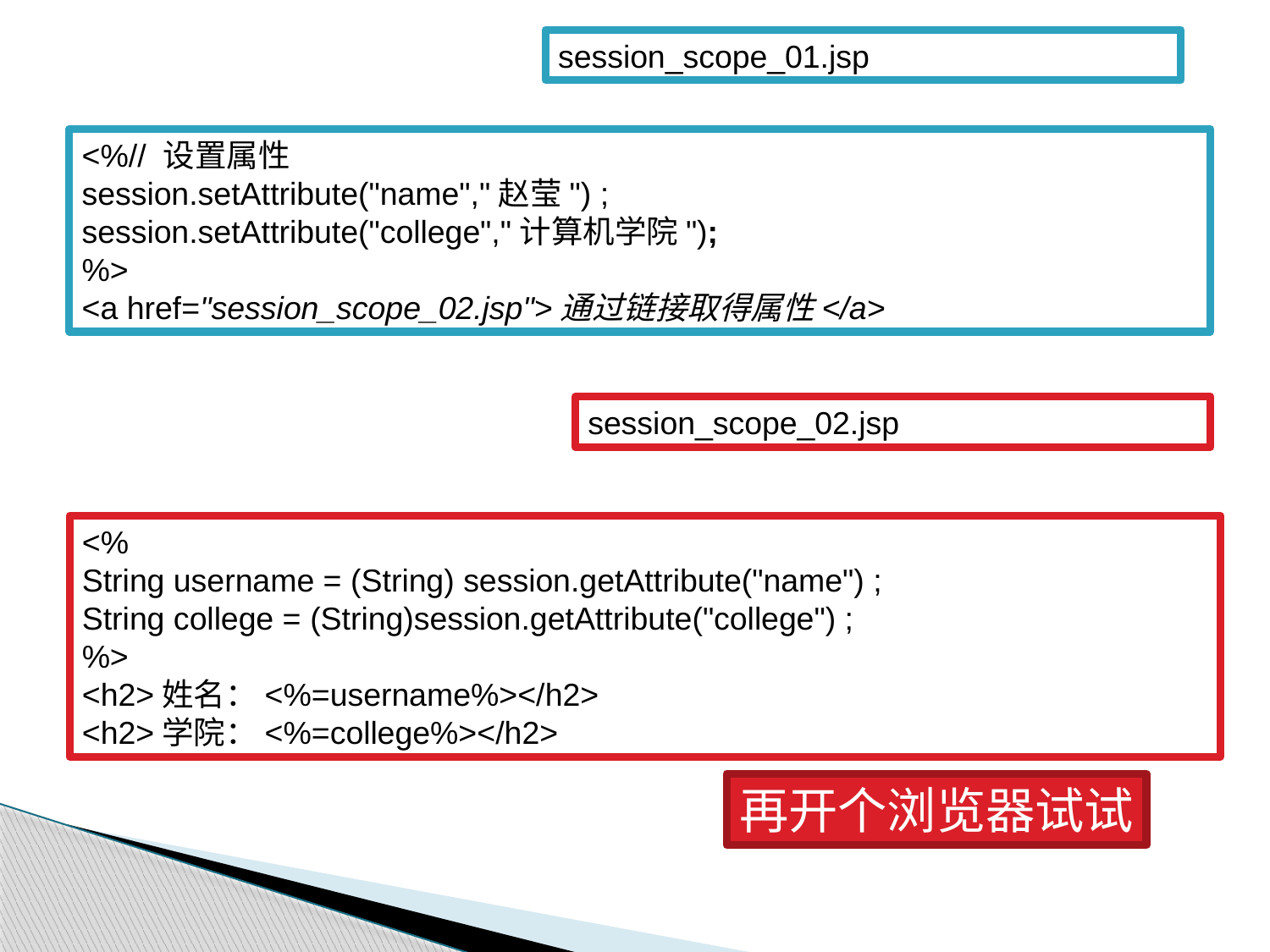

session_scope_01.jsp
#
<%// 设置属性
session.setAttribute("name","赵莹") ;
session.setAttribute("college","计算机学院");
%>
<a href="session_scope_02.jsp">通过链接取得属性</a>

session_scope_02.jsp
<%
String username = (String) session.getAttribute("name") ;
String college = (String)session.getAttribute("college") ;
%>
<h2>姓名：<%=username%></h2>
<h2>学院：<%=college%></h2>
再开个浏览器试试